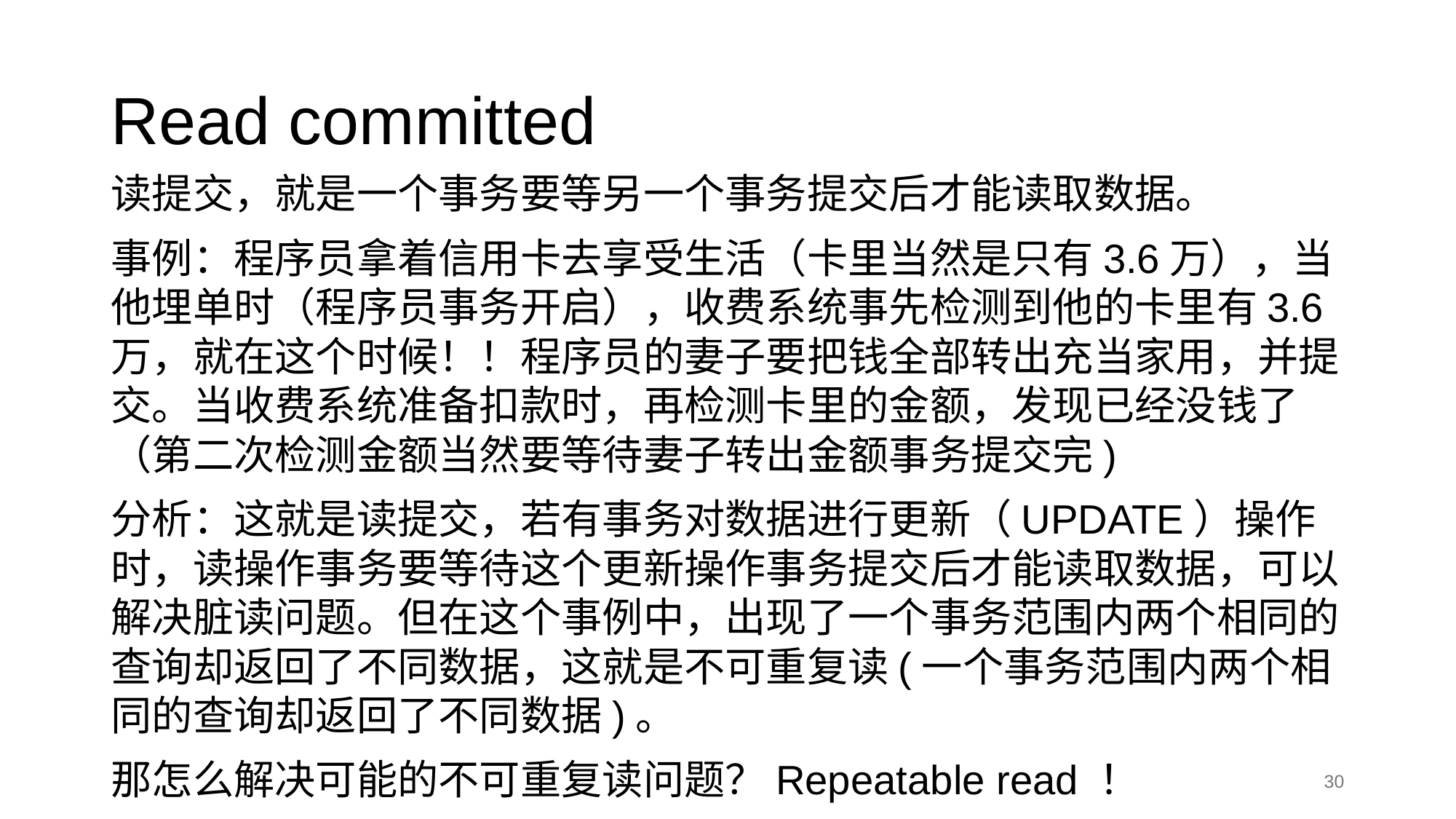

# Read committed
读提交，就是一个事务要等另一个事务提交后才能读取数据。
事例：程序员拿着信用卡去享受生活（卡里当然是只有3.6万），当他埋单时（程序员事务开启），收费系统事先检测到他的卡里有3.6万，就在这个时候！！程序员的妻子要把钱全部转出充当家用，并提交。当收费系统准备扣款时，再检测卡里的金额，发现已经没钱了（第二次检测金额当然要等待妻子转出金额事务提交完)
分析：这就是读提交，若有事务对数据进行更新（UPDATE）操作时，读操作事务要等待这个更新操作事务提交后才能读取数据，可以解决脏读问题。但在这个事例中，出现了一个事务范围内两个相同的查询却返回了不同数据，这就是不可重复读(一个事务范围内两个相同的查询却返回了不同数据)。
那怎么解决可能的不可重复读问题？Repeatable read ！
30